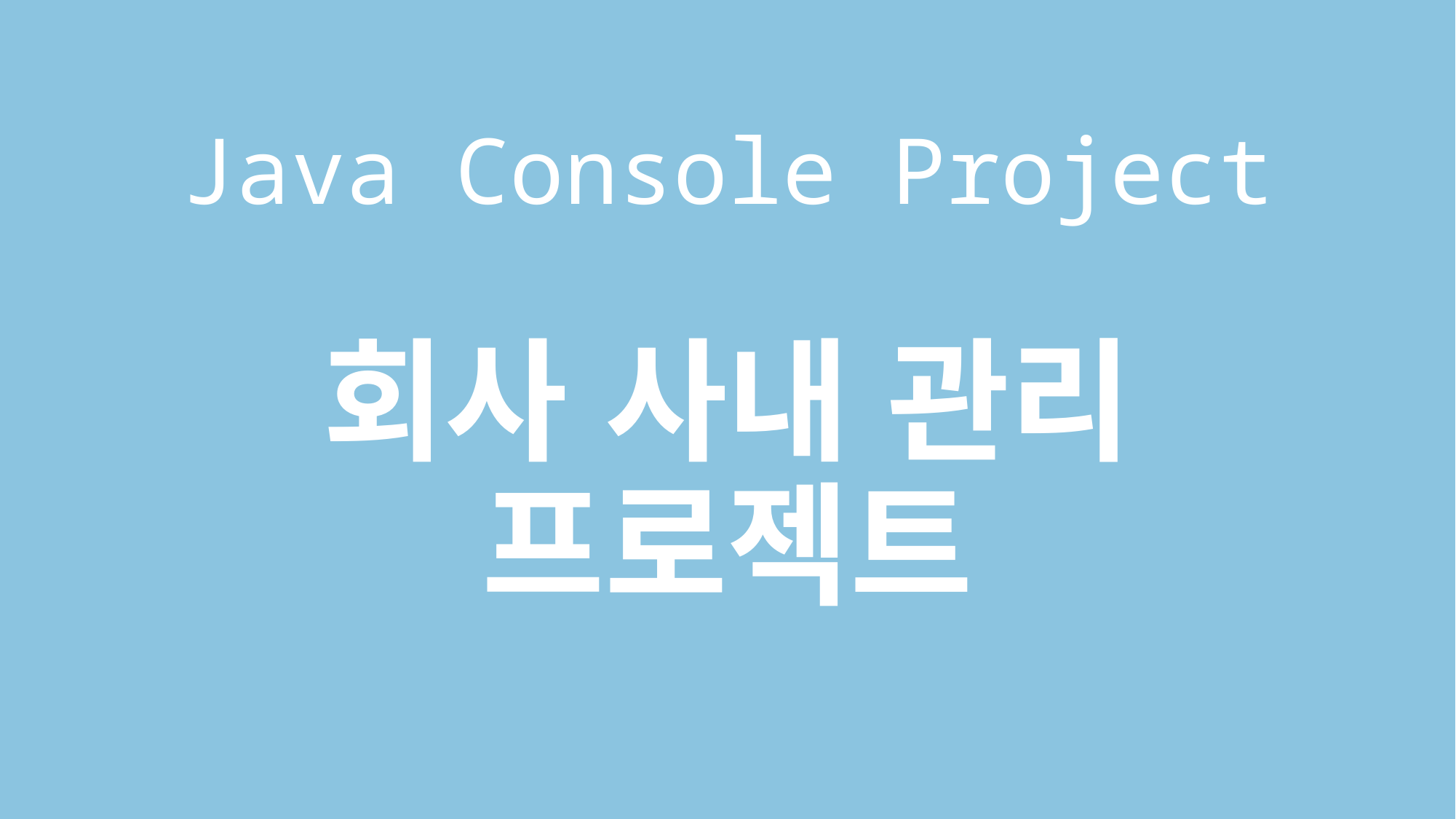

# Java Console Project
회사 사내 관리 프로젝트